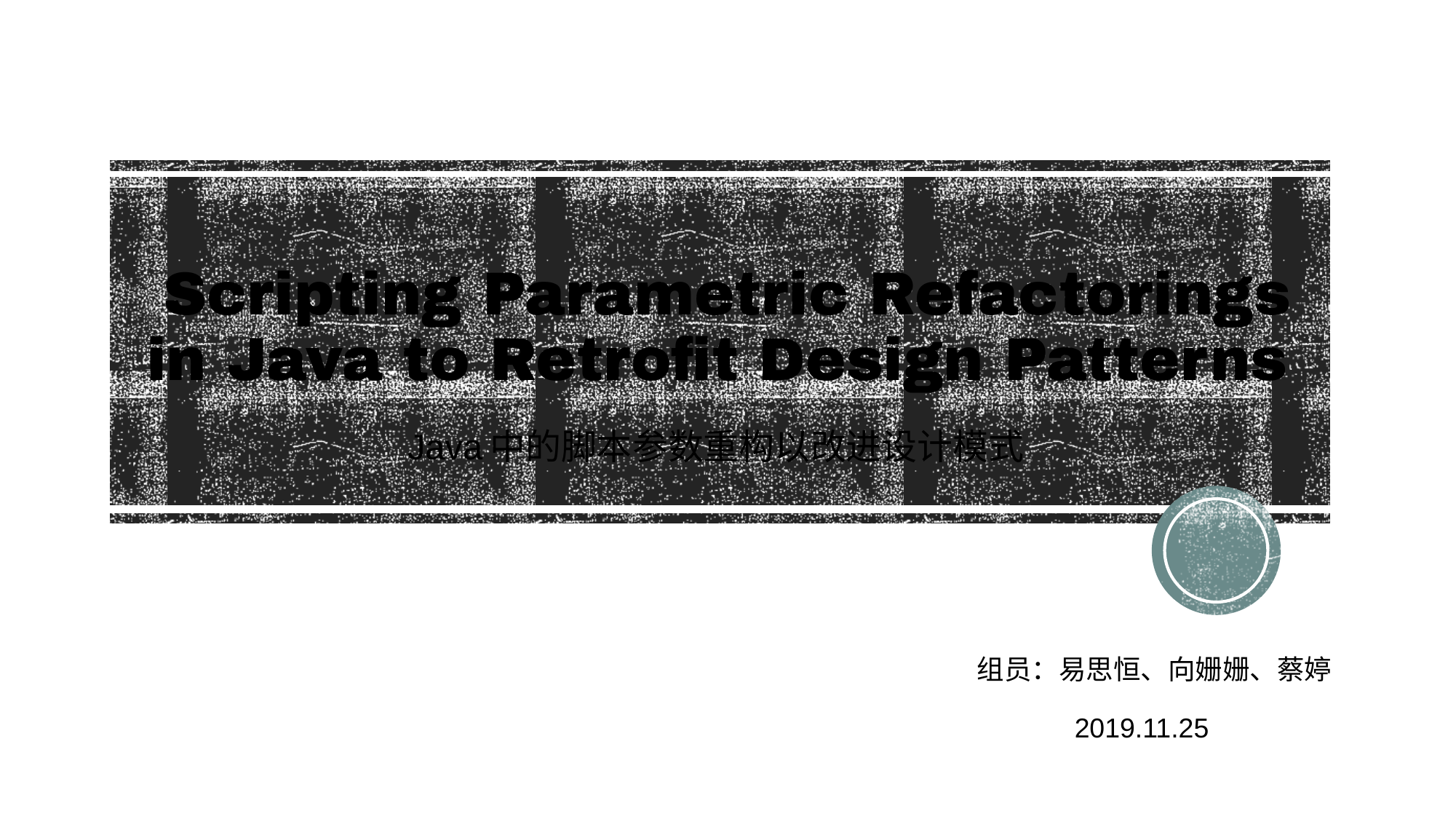

# Scripting Parametric Refactorings in Java to Retrofit Design Patterns
Java中的脚本参数重构以改进设计模式
组员：易思恒、向姗姗、蔡婷
2019.11.25